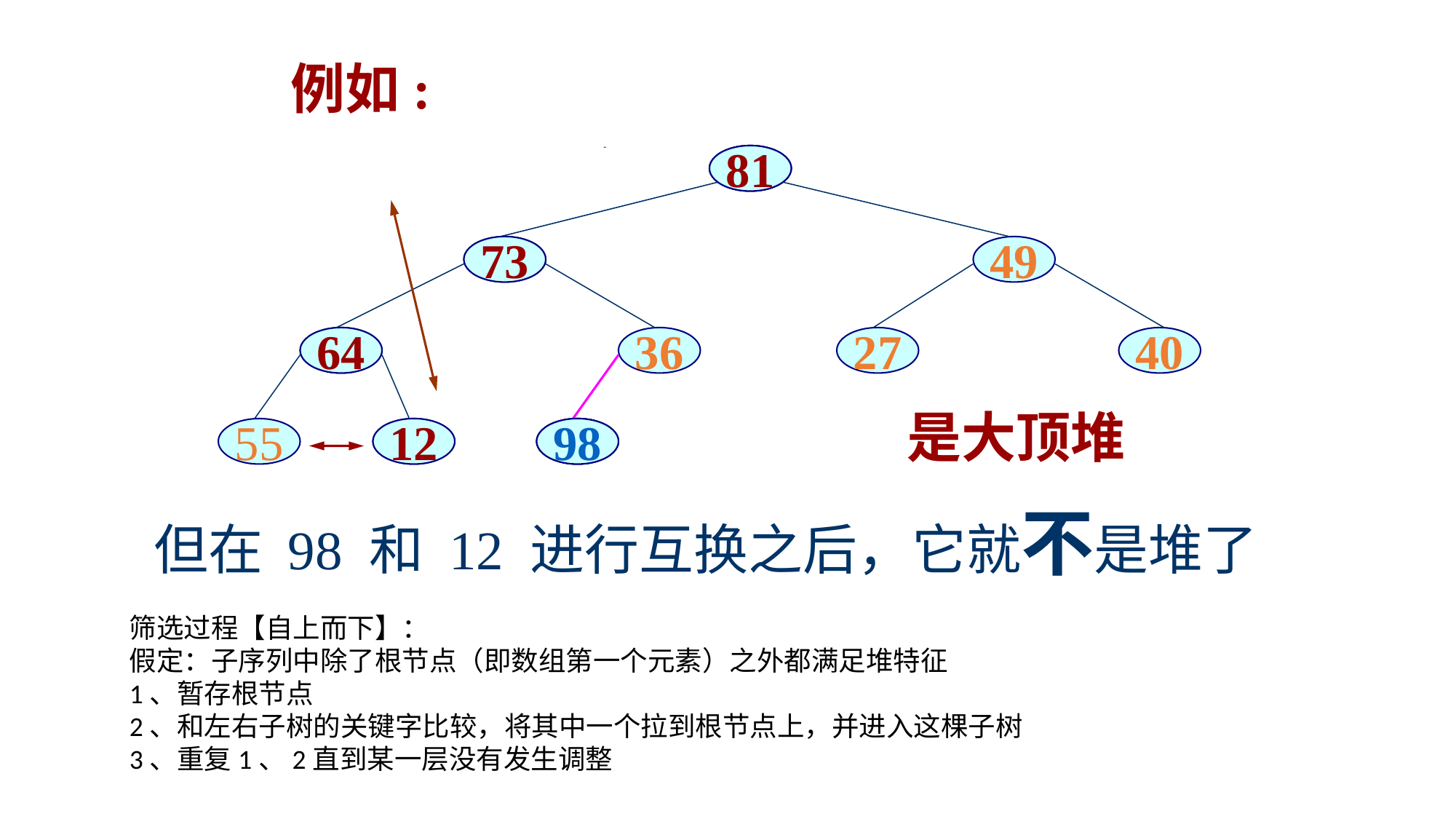

例如:

12
比较

98
12
81

比较

81
73
49

73
64
36
27
40

是大顶堆
55
64
12
12
98
98

但在 98 和 12 进行互换之后，它就不是堆了
筛选过程【自上而下】：
假定：子序列中除了根节点（即数组第一个元素）之外都满足堆特征
1、暂存根节点
2、和左右子树的关键字比较，将其中一个拉到根节点上，并进入这棵子树
3、重复1、2直到某一层没有发生调整